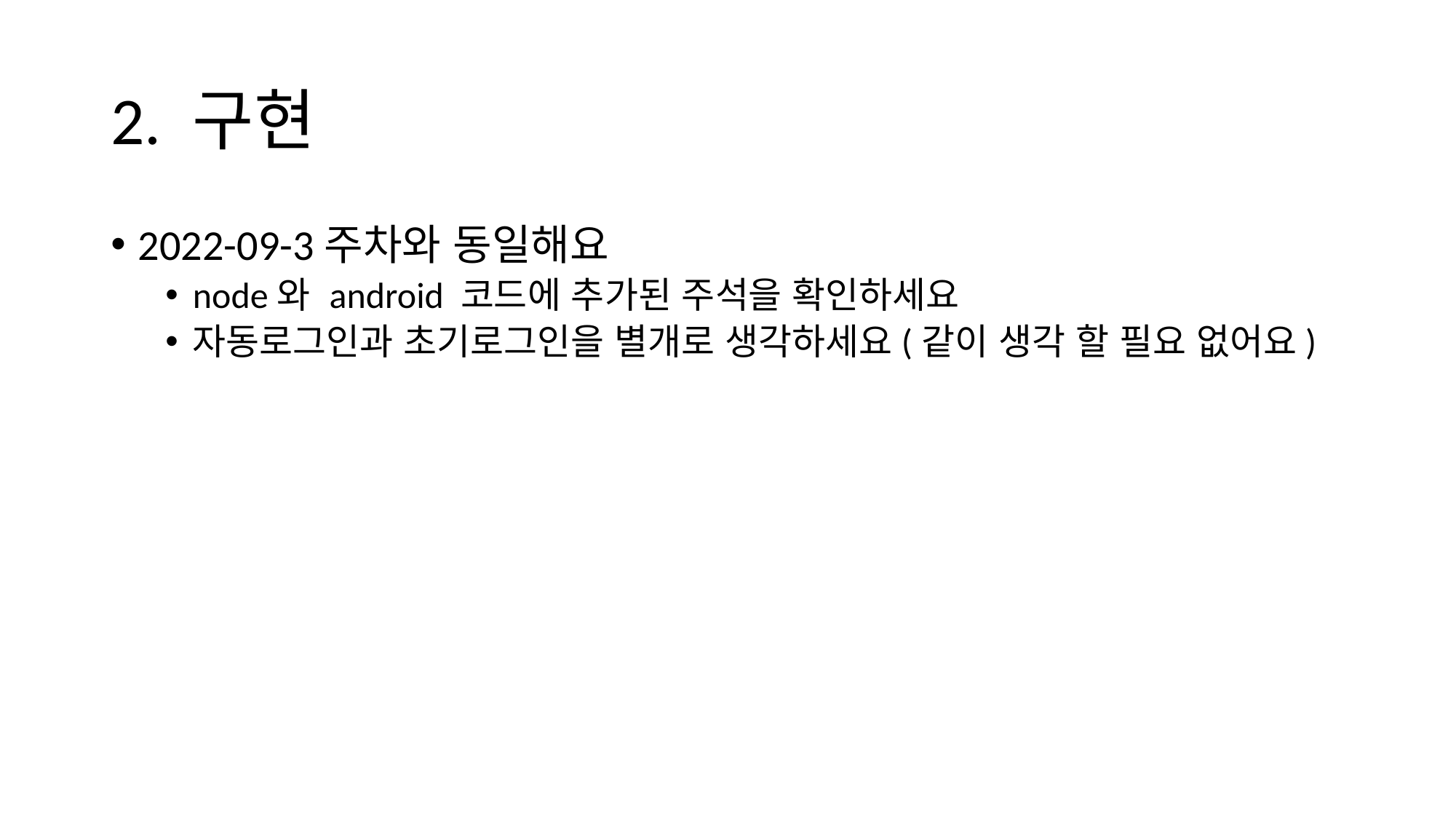

# 2. 구현
2022-09-3주차와 동일해요
node와 android 코드에 추가된 주석을 확인하세요
자동로그인과 초기로그인을 별개로 생각하세요(같이 생각 할 필요 없어요)